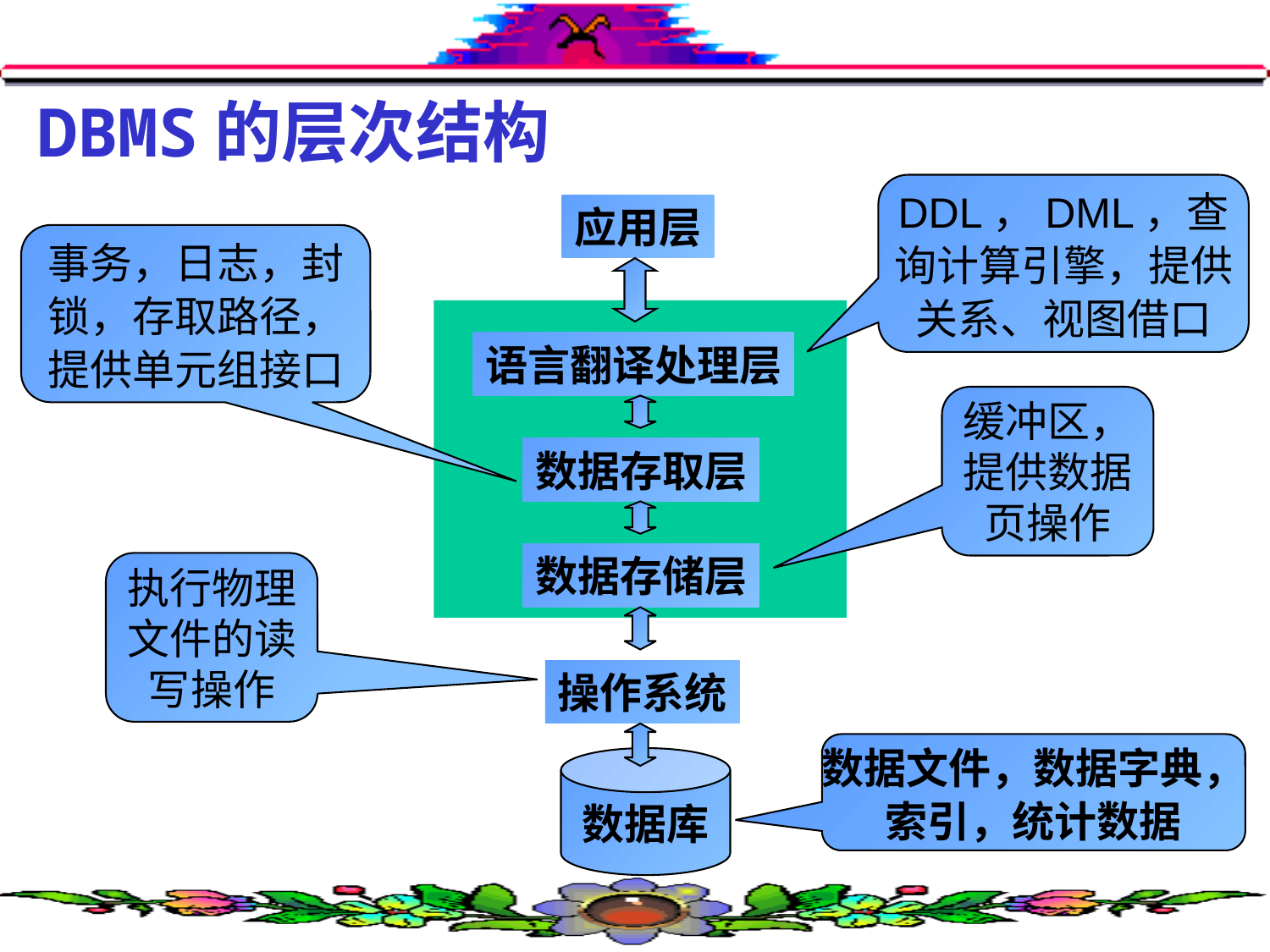

# DBMS的层次结构
DDL，DML，查询计算引擎，提供关系、视图借口
应用层
事务，日志，封锁，存取路径，提供单元组接口

语言翻译处理层
缓冲区，提供数据页操作

数据存取层

数据存储层
执行物理文件的读写操作

操作系统

数据文件，数据字典，
索引，统计数据
数据库